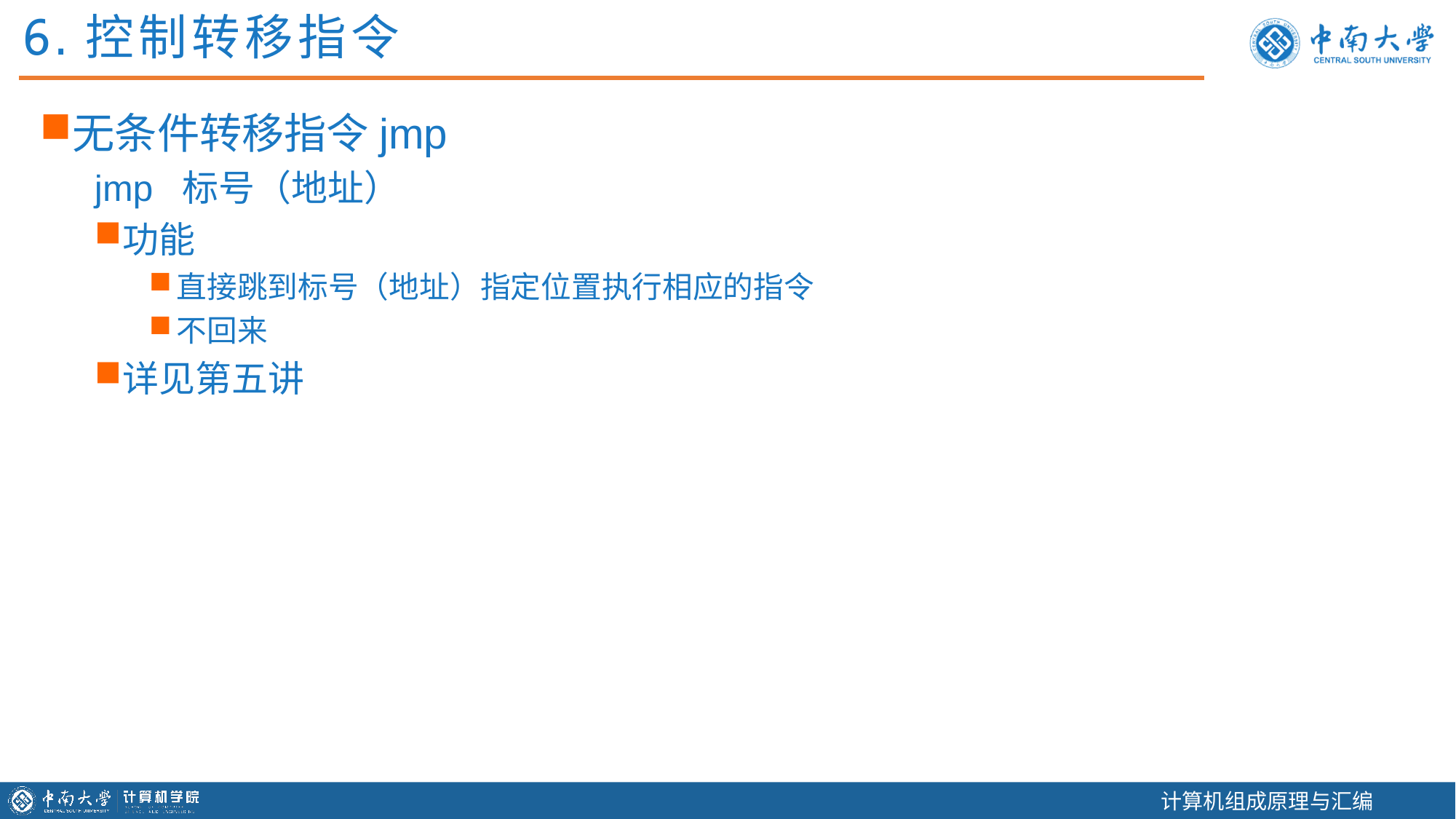

6.控制转移指令
无条件转移指令jmp
jmp  标号（地址）
功能
直接跳到标号（地址）指定位置执行相应的指令
不回来
详见第五讲

65